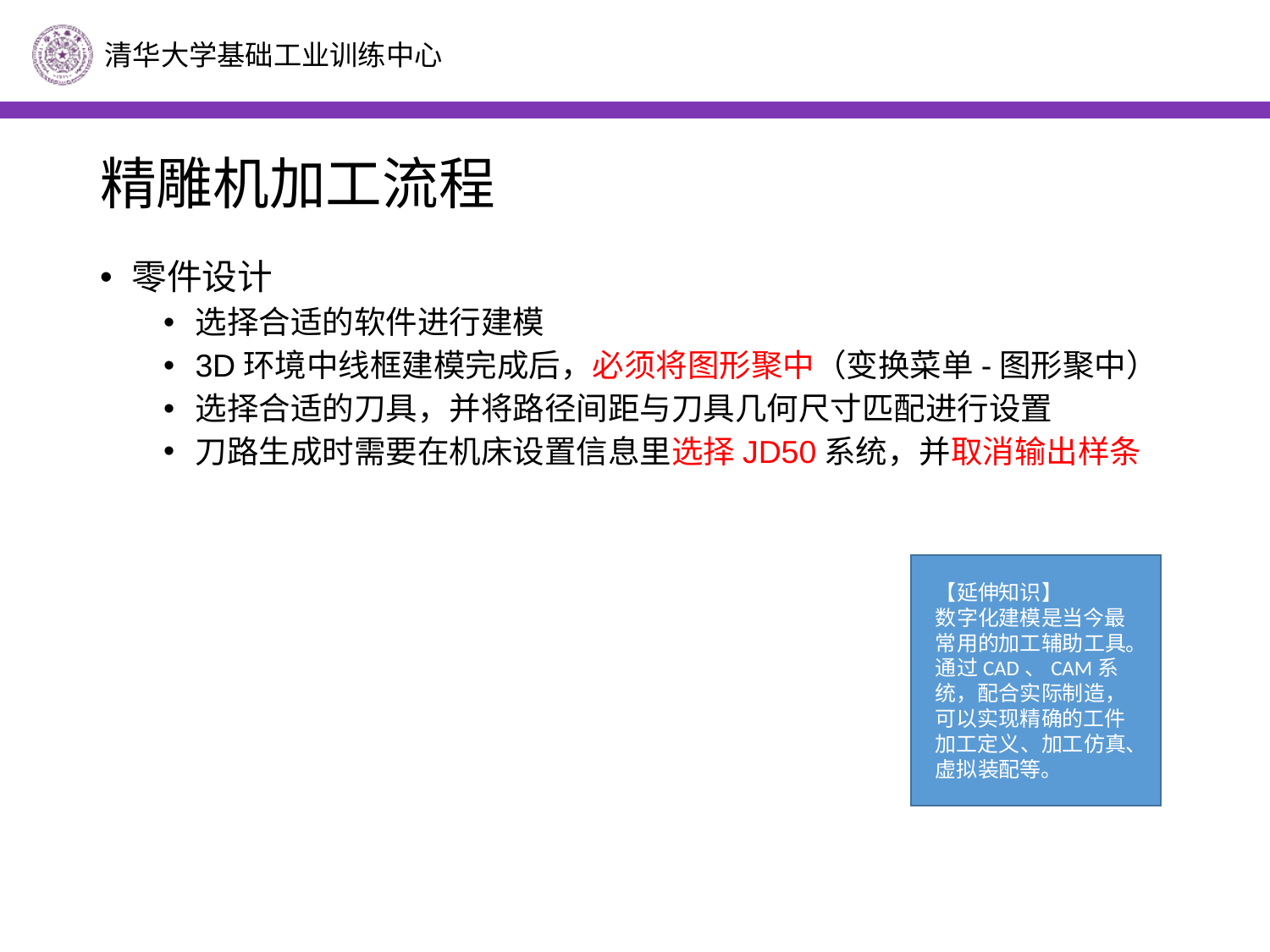

# 精雕机加工流程
零件设计
选择合适的软件进行建模
3D环境中线框建模完成后，必须将图形聚中（变换菜单-图形聚中）
选择合适的刀具，并将路径间距与刀具几何尺寸匹配进行设置
刀路生成时需要在机床设置信息里选择JD50系统，并取消输出样条
【延伸知识】
数字化建模是当今最常用的加工辅助工具。通过CAD、CAM系统，配合实际制造，可以实现精确的工件加工定义、加工仿真、虚拟装配等。